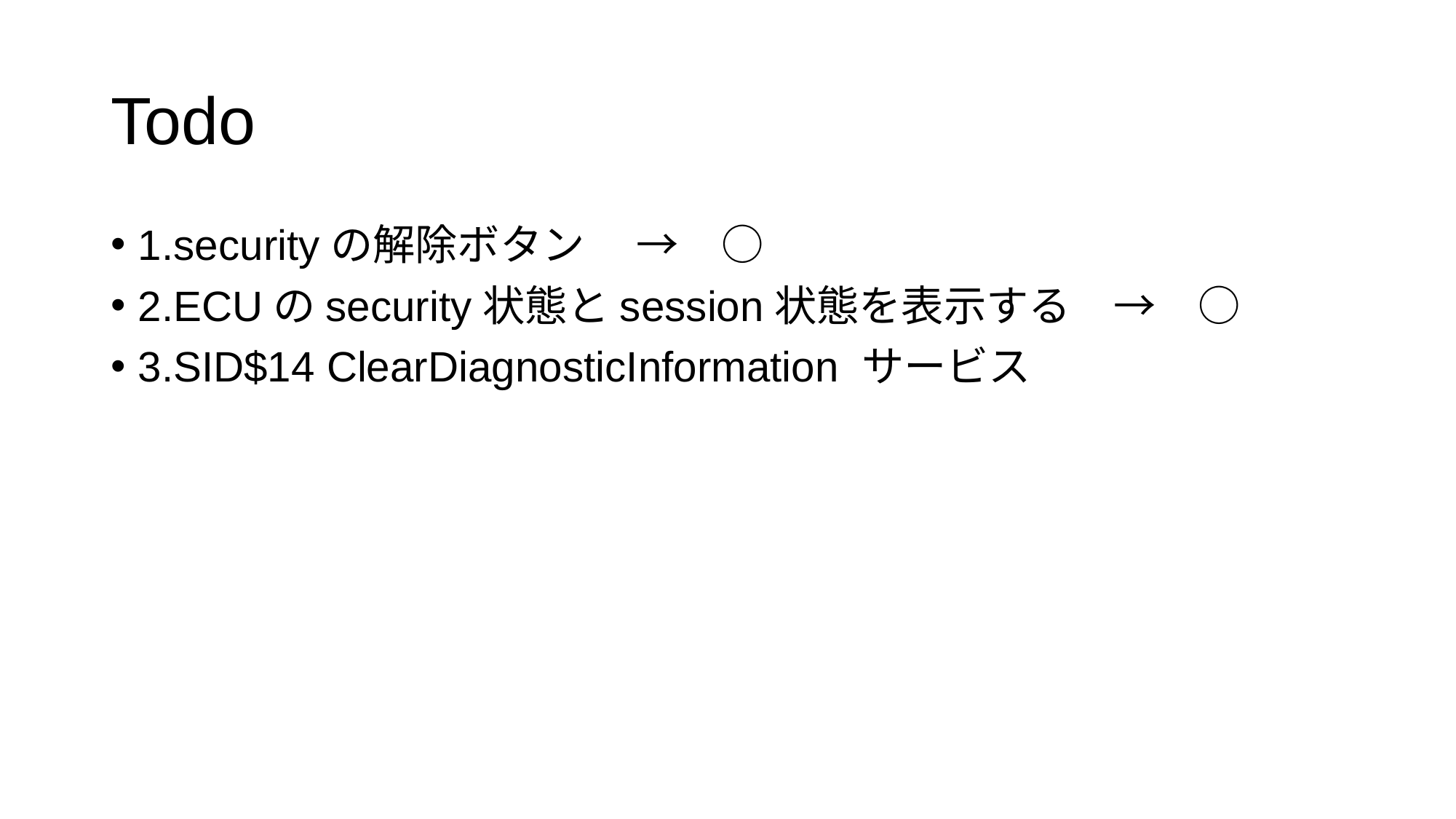

# Todo
1.securityの解除ボタン 　→　○
2.ECUのsecurity状態とsession状態を表示する　→　○
3.SID$14 ClearDiagnosticInformation サービス